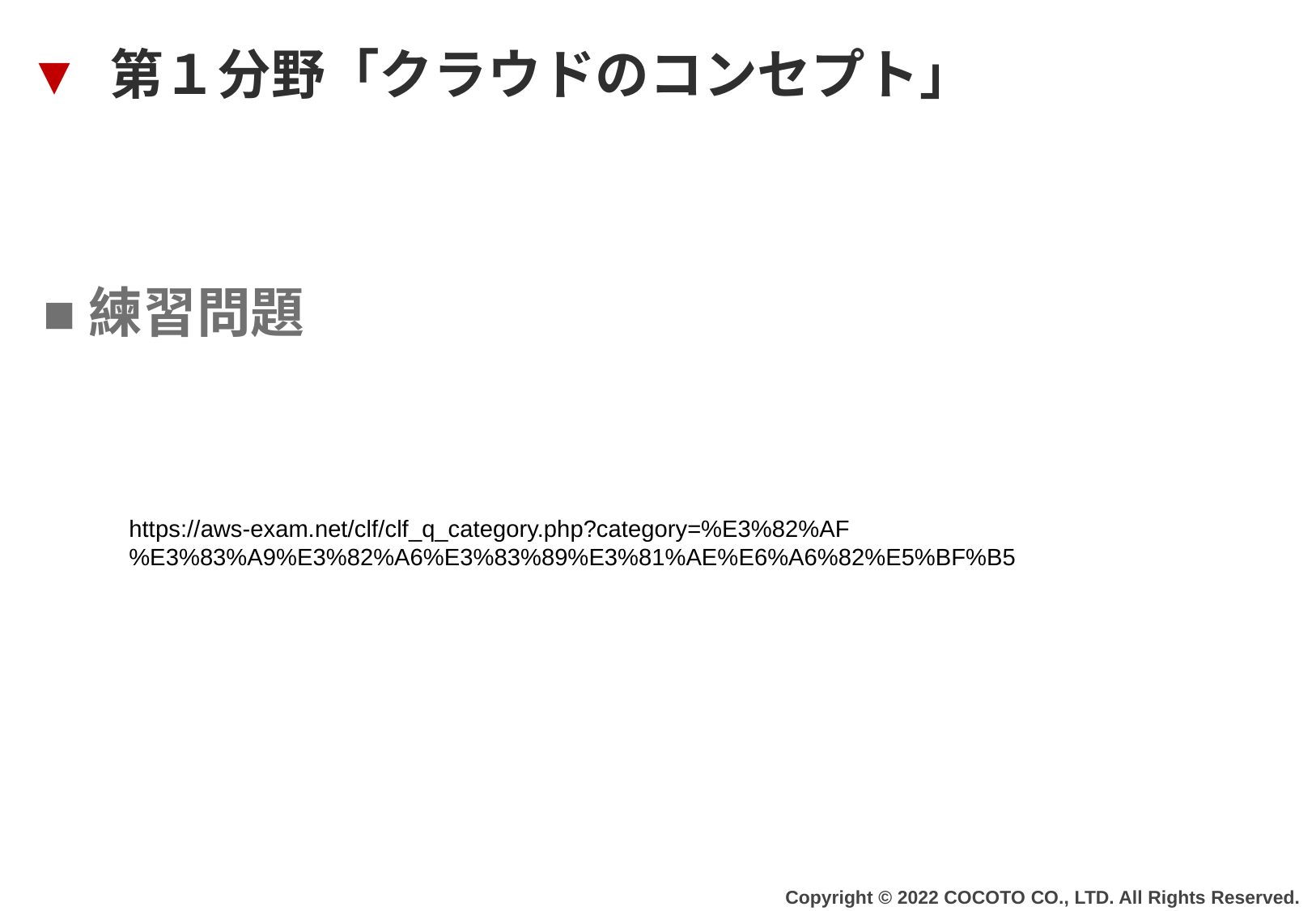

▼ 第１分野「クラウドのコンセプト」
■練習問題
https://aws-exam.net/clf/clf_q_category.php?category=%E3%82%AF%E3%83%A9%E3%82%A6%E3%83%89%E3%81%AE%E6%A6%82%E5%BF%B5
Copyright © 2022 COCOTO CO., LTD. All Rights Reserved.